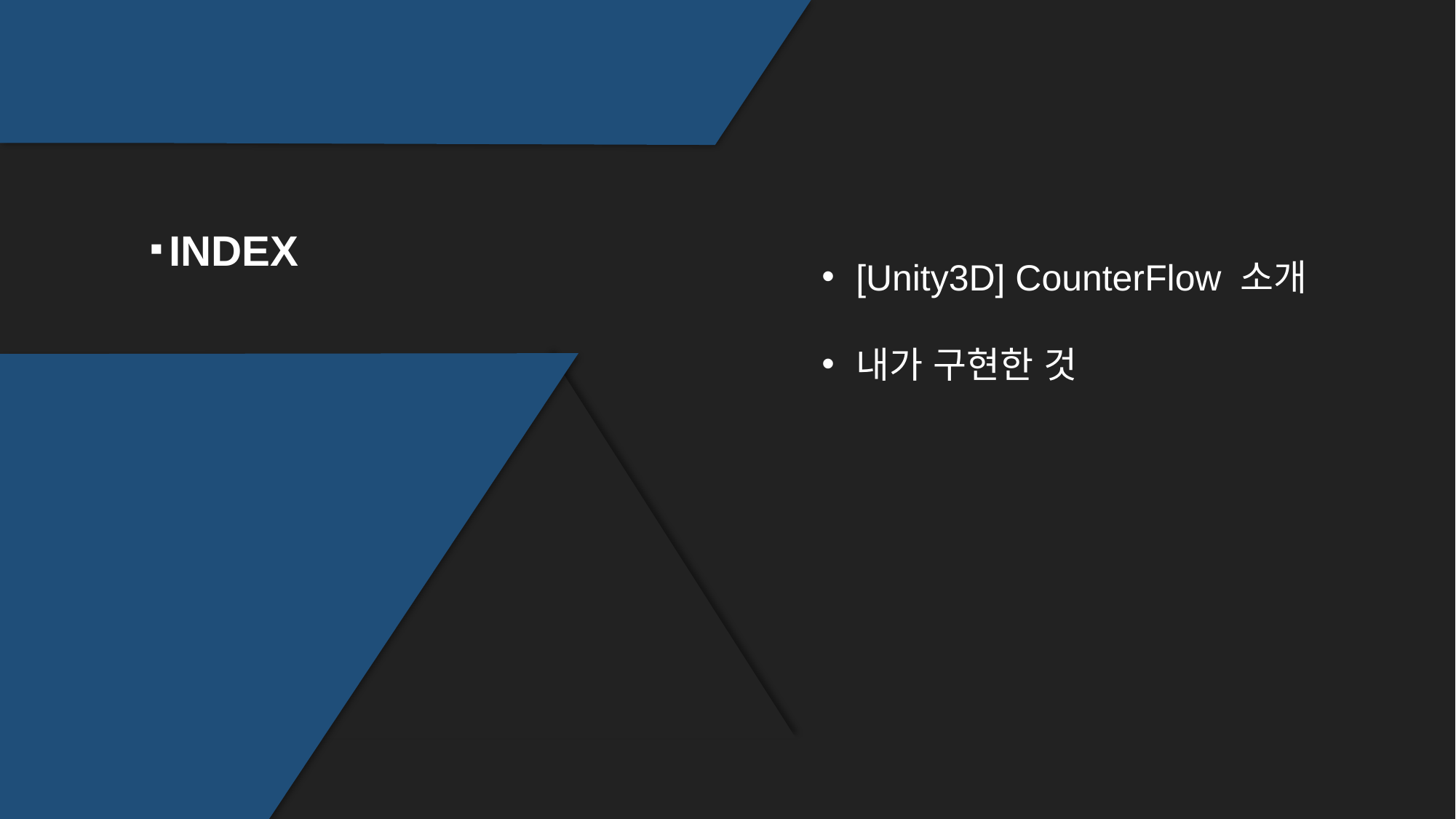

INDEX

[Unity3D] CounterFlow 소개

내가 구현한 것